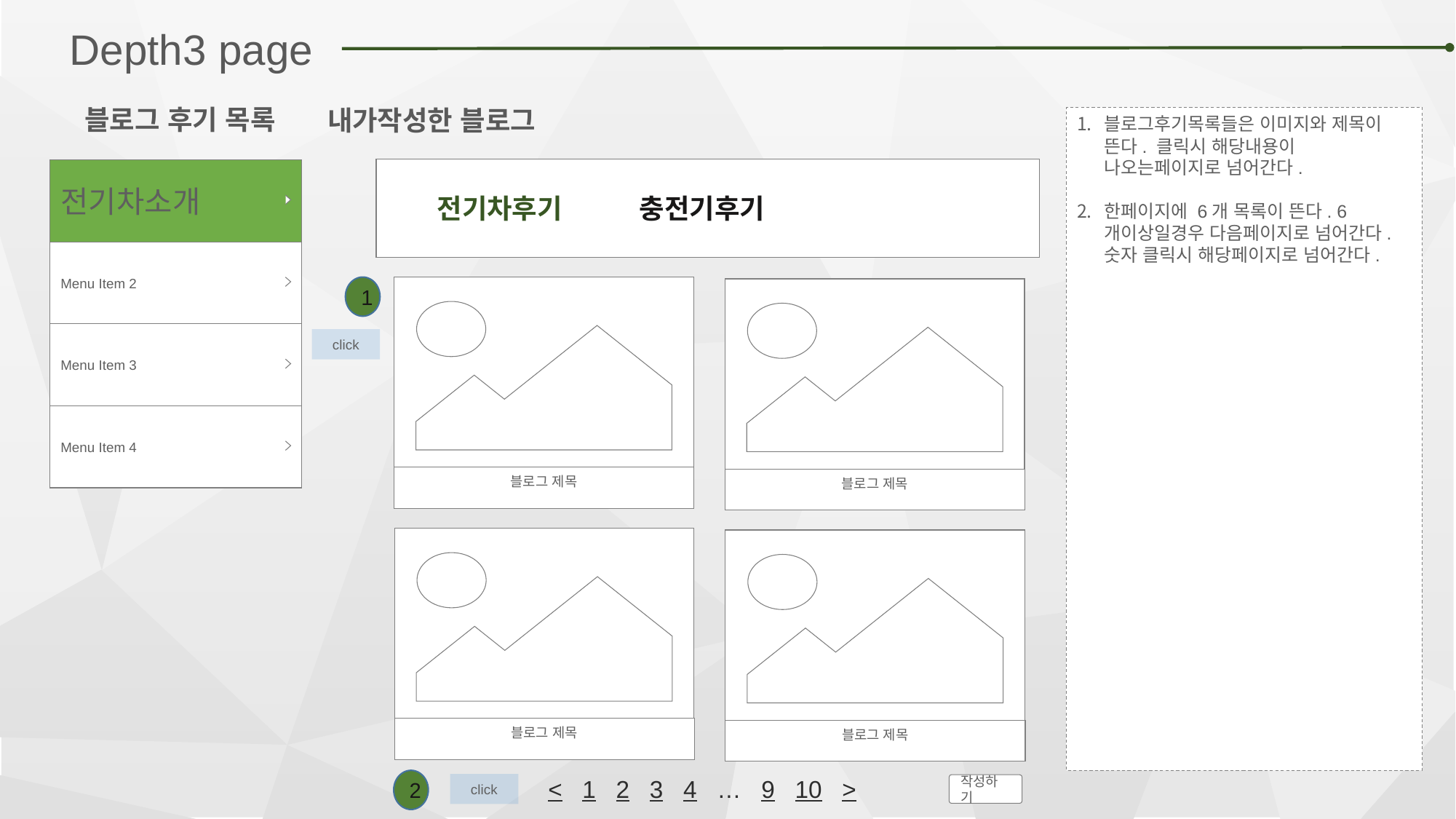

Depth3 page
블로그 후기 목록
내가작성한 블로그
블로그후기목록들은 이미지와 제목이 뜬다. 클릭시 해당내용이 나오는페이지로 넘어간다.

한페이지에 6개 목록이 뜬다. 6개이상일경우 다음페이지로 넘어간다. 숫자 클릭시 해당페이지로 넘어간다.

전기차소개

Menu Item 2

Menu Item 3

Menu Item 4

전기차후기
충전기후기
1

click
블로그 제목
블로그 제목

블로그 제목
블로그 제목
<   1   2   3   4   …   9   10   >
2
click
작성하기